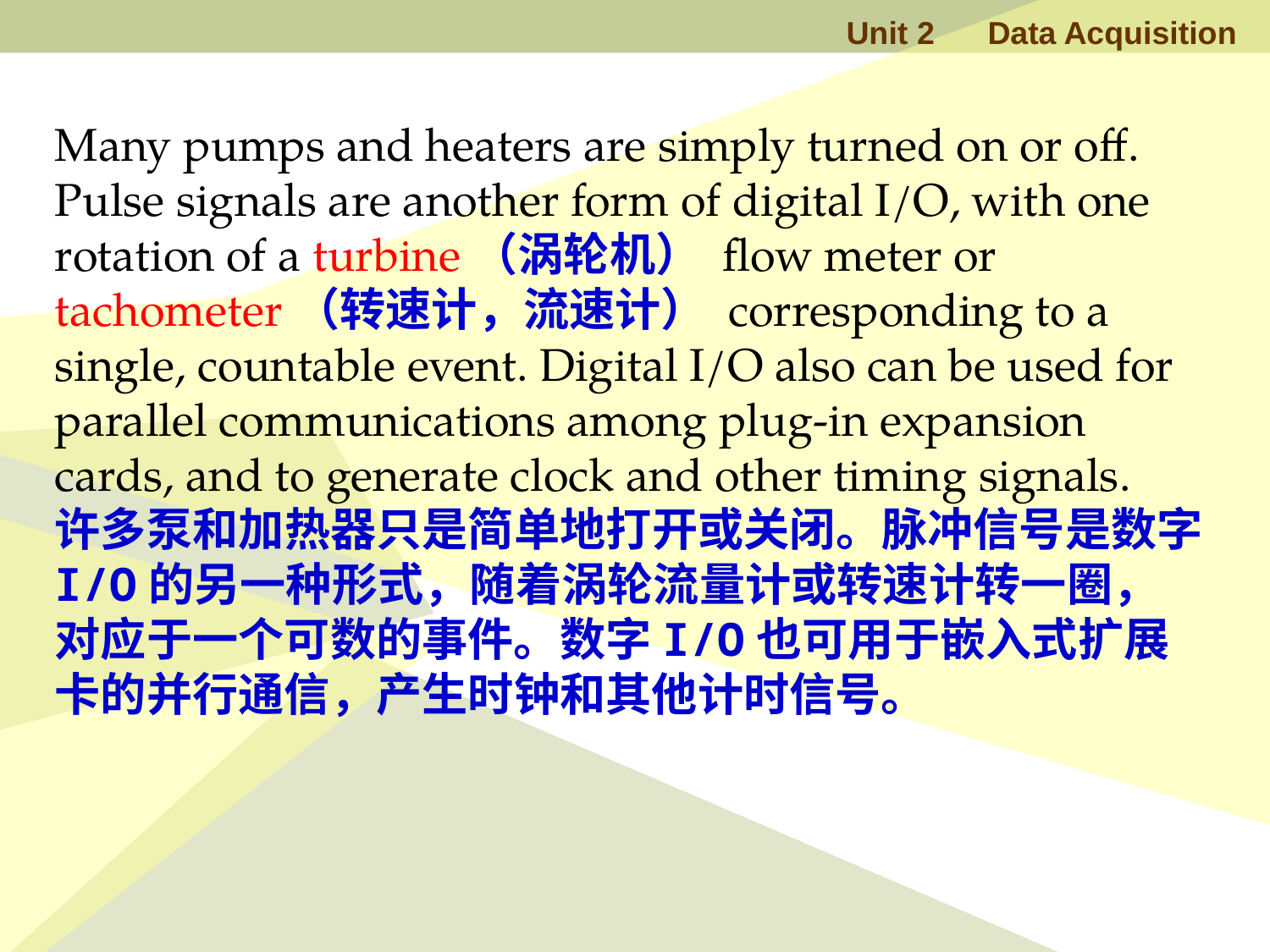

Many pumps and heaters are simply turned on or off. Pulse signals are another form of digital I/O, with one rotation of a turbine（涡轮机） flow meter or tachometer（转速计，流速计） corresponding to a single, countable event. Digital I/O also can be used for parallel communications among plug-in expansion cards, and to generate clock and other timing signals.
许多泵和加热器只是简单地打开或关闭。脉冲信号是数字I/O的另一种形式，随着涡轮流量计或转速计转一圈，对应于一个可数的事件。数字I/O也可用于嵌入式扩展卡的并行通信，产生时钟和其他计时信号。